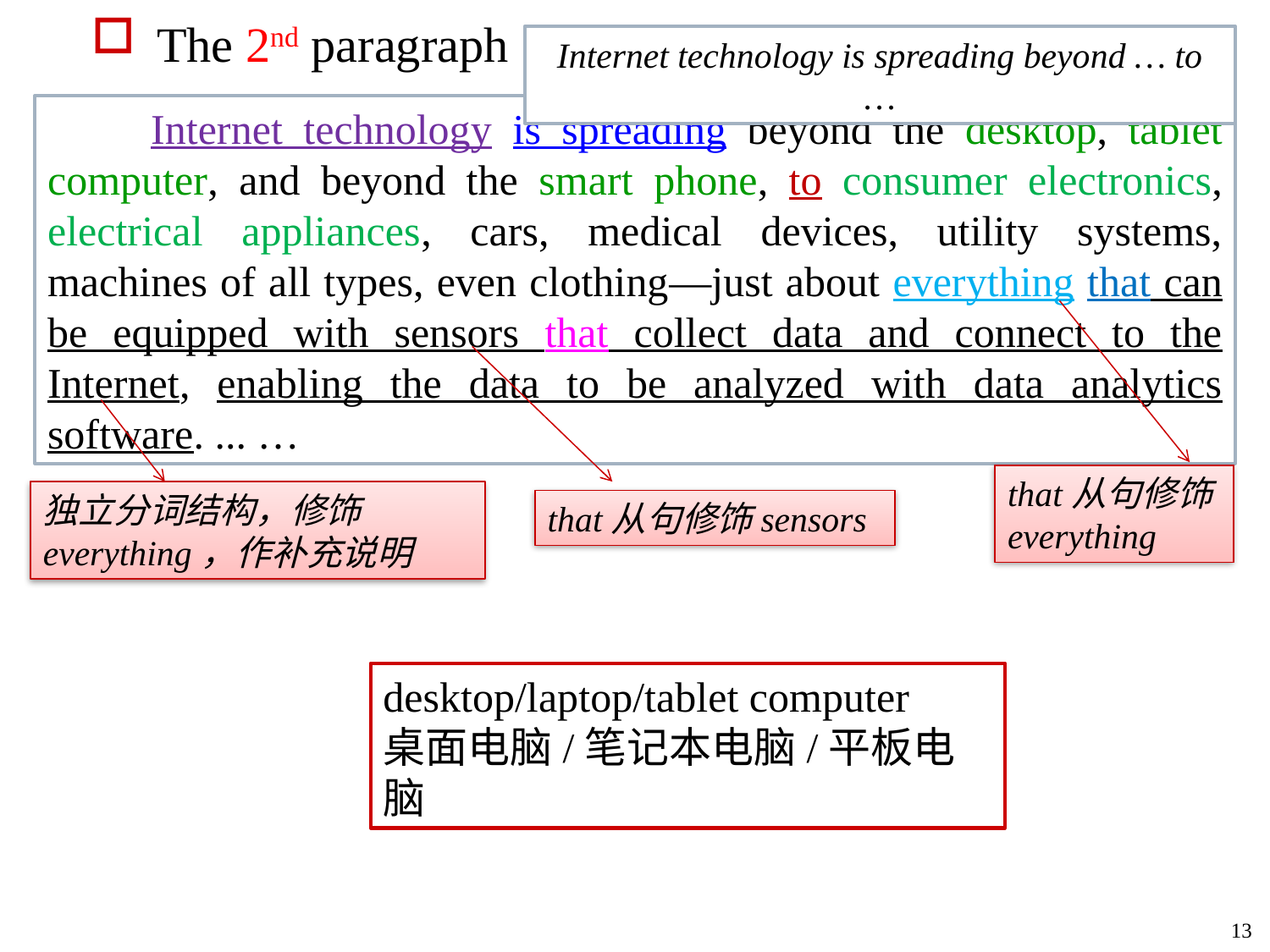

The 2nd paragraph
Internet technology is spreading beyond … to …
     Internet technology is spreading beyond the desktop, tablet computer, and beyond the smart phone, to consumer electronics, electrical appliances, cars, medical devices, utility systems, machines of all types, even clothing—just about everything that can be equipped with sensors that collect data and connect to the Internet, enabling the data to be analyzed with data analytics software. ... …
that从句修饰everything
独立分词结构，修饰everything，作补充说明
that从句修饰sensors
desktop/laptop/tablet computer
桌面电脑/笔记本电脑/平板电脑
13